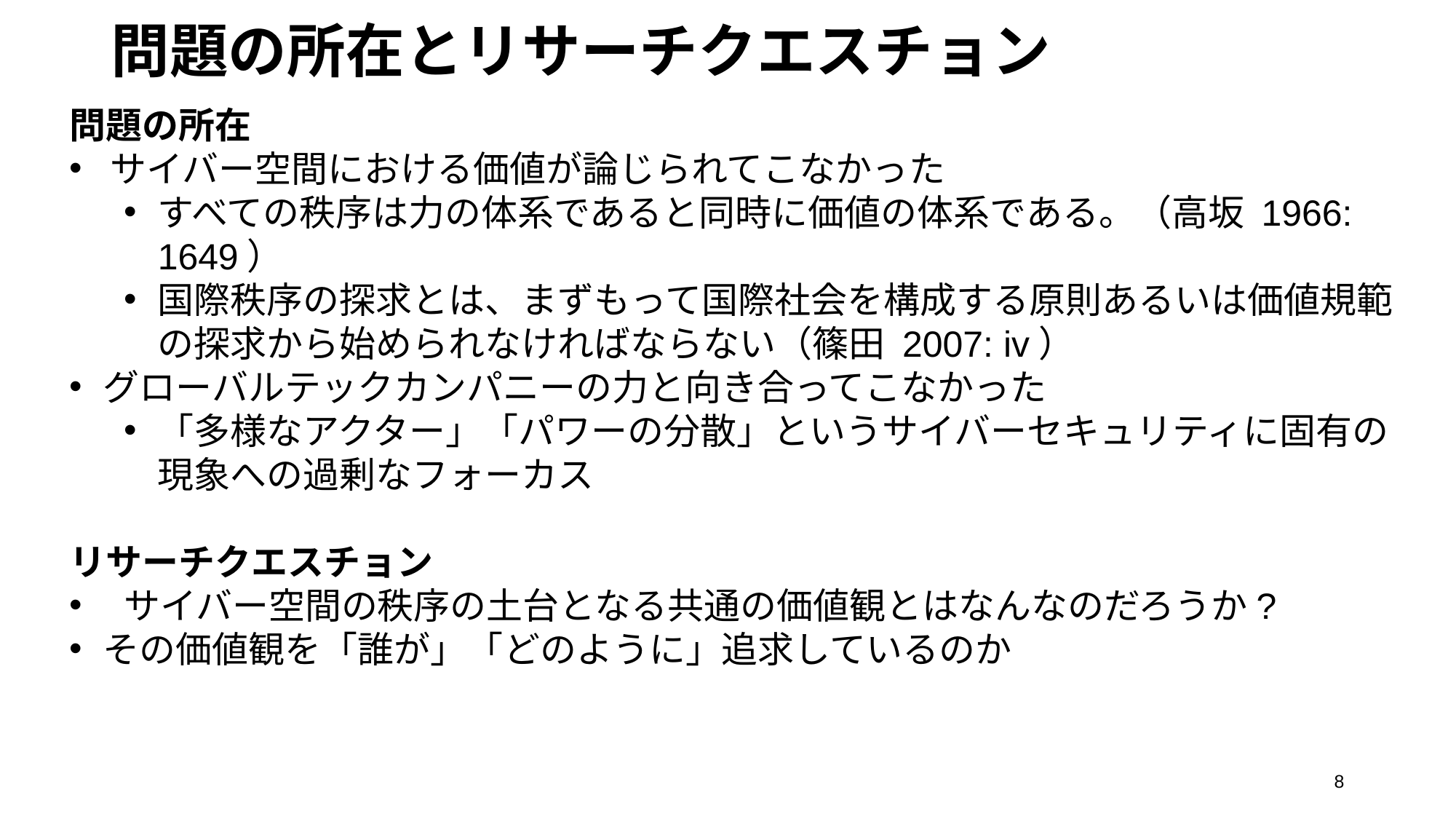

# 問題の所在とリサーチクエスチョン
問題の所在
サイバー空間における価値が論じられてこなかった
すべての秩序は力の体系であると同時に価値の体系である。（高坂 1966: 1649）
国際秩序の探求とは、まずもって国際社会を構成する原則あるいは価値規範の探求から始められなければならない（篠田 2007: iv）
グローバルテックカンパニーの力と向き合ってこなかった
「多様なアクター」「パワーの分散」というサイバーセキュリティに固有の現象への過剰なフォーカス

リサーチクエスチョン
サイバー空間の秩序の土台となる共通の価値観とはなんなのだろうか?
その価値観を「誰が」「どのように」追求しているのか

8